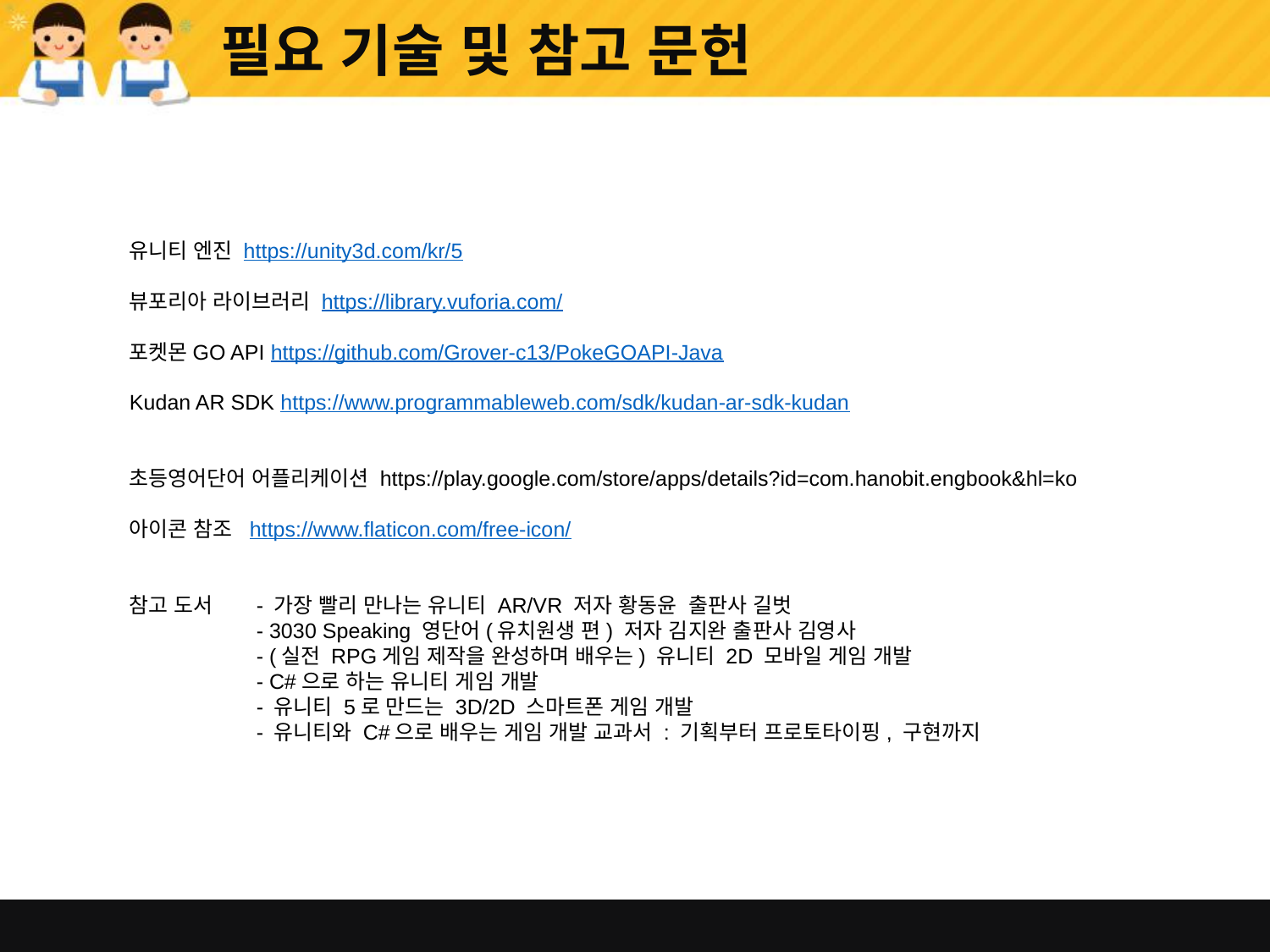

# 필요 기술 및 참고 문헌
유니티 엔진 https://unity3d.com/kr/5

뷰포리아 라이브러리 https://library.vuforia.com/

포켓몬GO API https://github.com/Grover-c13/PokeGOAPI-Java

Kudan AR SDK https://www.programmableweb.com/sdk/kudan-ar-sdk-kudan

초등영어단어 어플리케이션 https://play.google.com/store/apps/details?id=com.hanobit.engbook&hl=ko

아이콘 참조  https://www.flaticon.com/free-icon/

참고 도서 	- 가장 빨리 만나는 유니티 AR/VR 저자 황동윤  출판사 길벗
	- 3030 Speaking 영단어(유치원생 편) 저자 김지완 출판사 김영사
	- (실전 RPG게임 제작을 완성하며 배우는) 유니티 2D 모바일 게임 개발
	- C#으로 하는 유니티 게임 개발
	- 유니티 5로 만드는 3D/2D 스마트폰 게임 개발
	- 유니티와 C#으로 배우는 게임 개발 교과서 : 기획부터 프로토타이핑, 구현까지